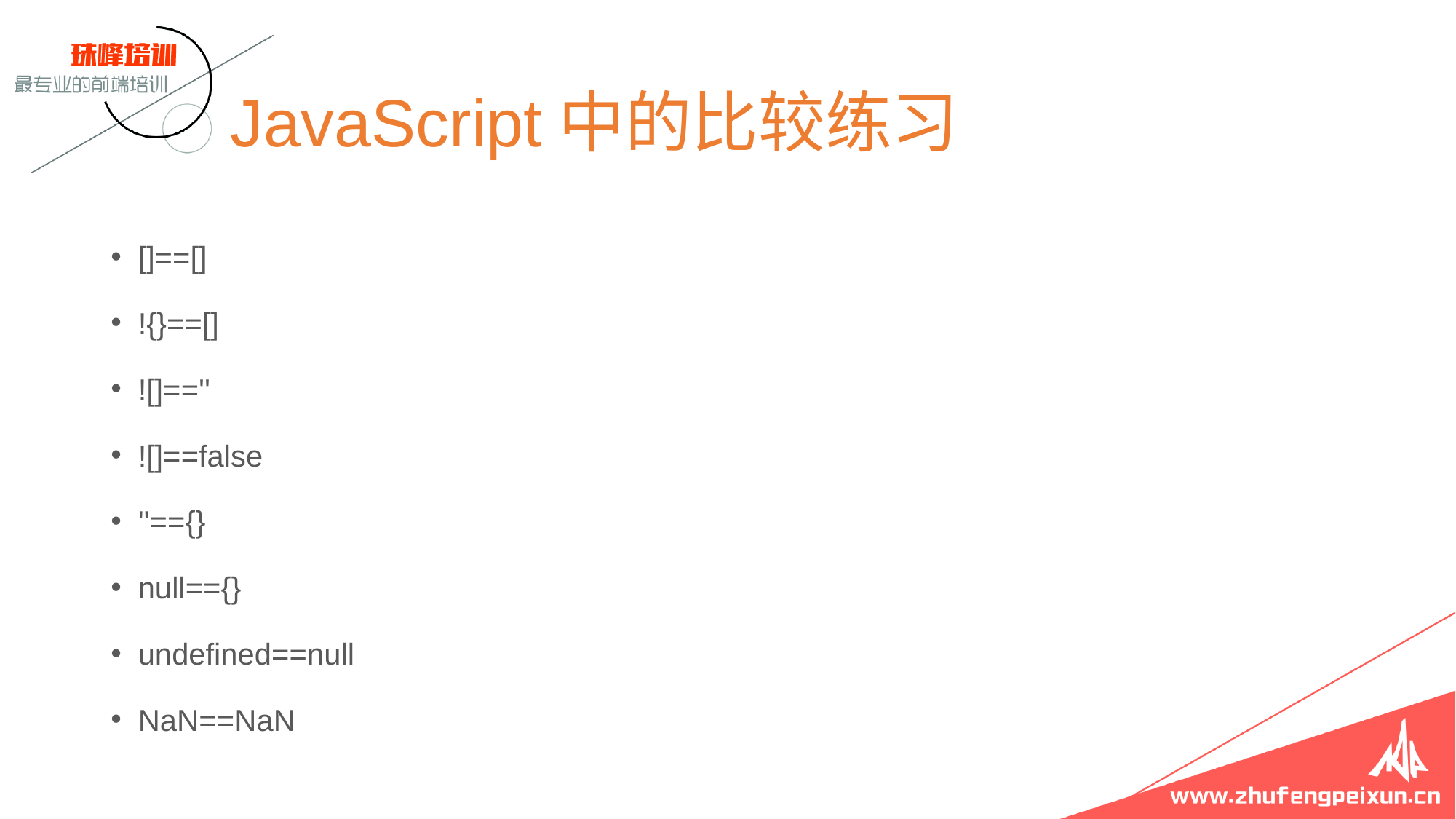

# JavaScript中的比较练习
[]==[]
!{}==[]
![]==''
![]==false
''=={}
null=={}
undefined==null
NaN==NaN